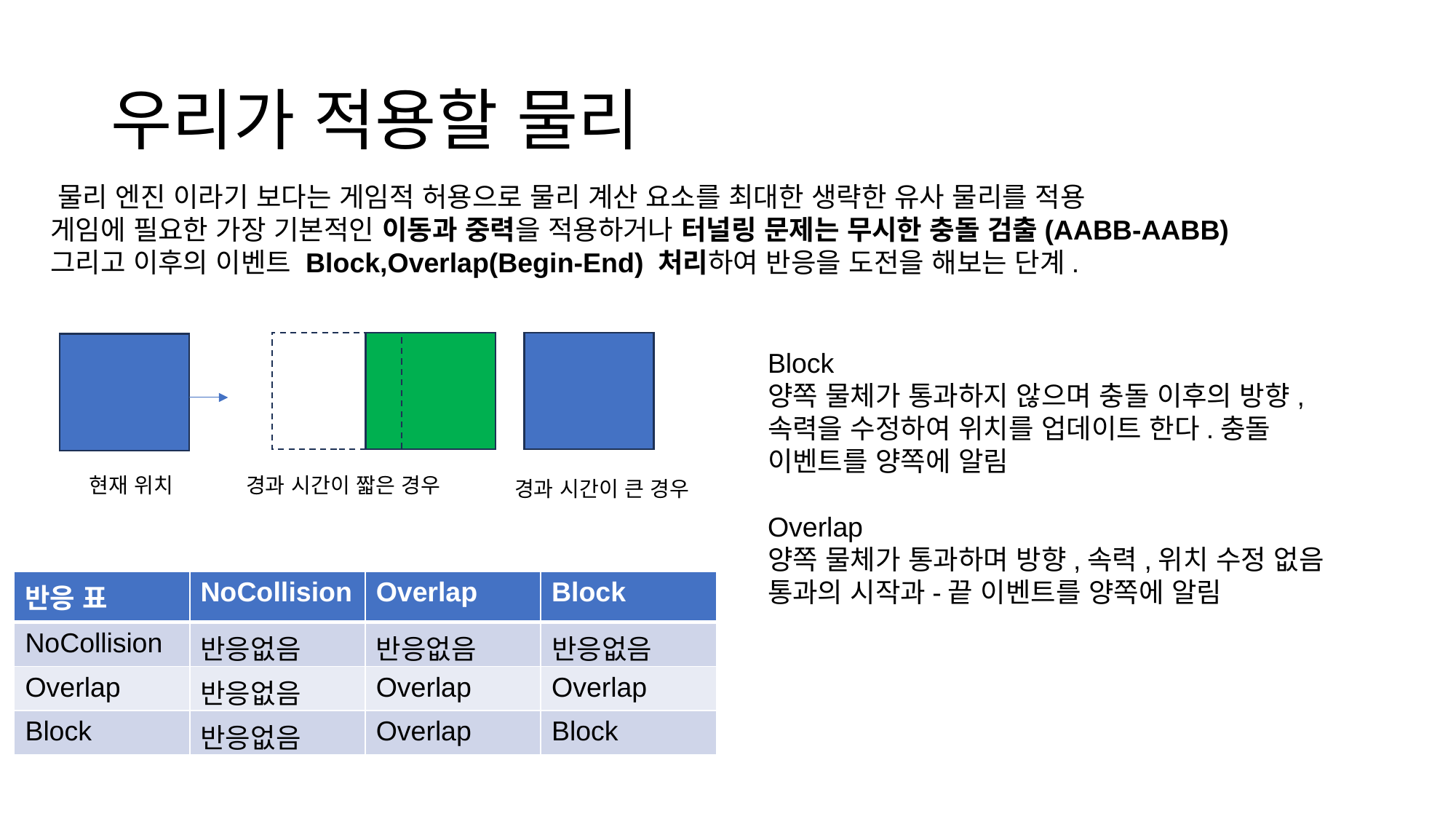

# 우리가 적용할 물리
  물리 엔진 이라기 보다는 게임적 허용으로 물리 계산 요소를 최대한 생략한 유사 물리를 적용
 게임에 필요한 가장 기본적인 이동과 중력을 적용하거나 터널링 문제는 무시한 충돌 검출(AABB-AABB)
 그리고 이후의 이벤트 Block,Overlap(Begin-End) 처리하여 반응을 도전을 해보는 단계.

Block
양쪽 물체가 통과하지 않으며 충돌 이후의 방향,속력을 수정하여 위치를 업데이트 한다.충돌 이벤트를 양쪽에 알림

Overlap
양쪽 물체가 통과하며 방향,속력,위치 수정 없음 통과의 시작과-끝 이벤트를 양쪽에 알림

현재 위치
경과 시간이 짧은 경우
경과 시간이 큰 경우
| 반응 표 | NoCollision | Overlap | Block |
| --- | --- | --- | --- |
| NoCollision | 반응없음 | 반응없음 | 반응없음 |
| Overlap | 반응없음 | Overlap | Overlap |
| Block | 반응없음 | Overlap | Block |